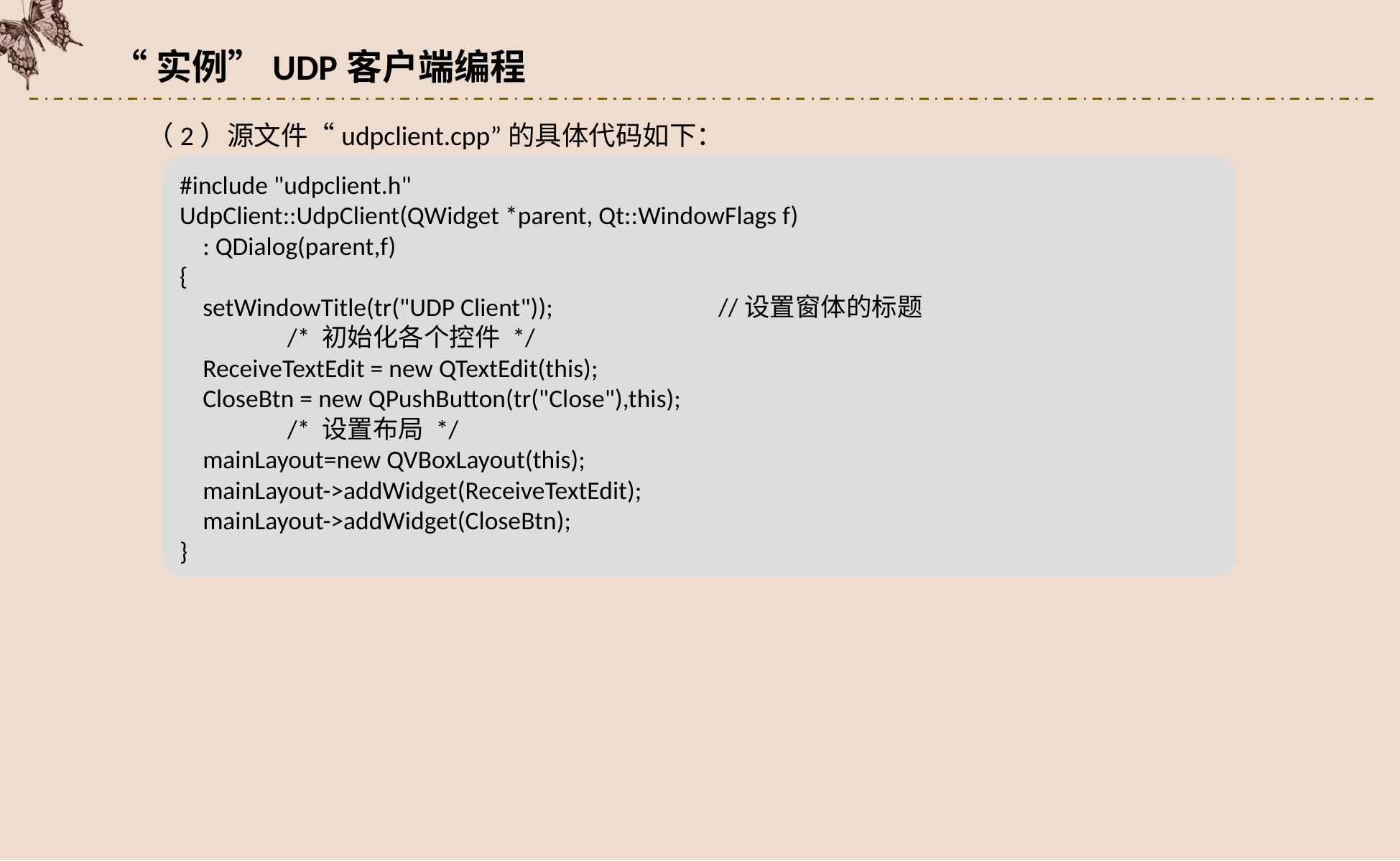

“实例”UDP客户端编程
（2）源文件“udpclient.cpp”的具体代码如下：
#include "udpclient.h"
UdpClient::UdpClient(QWidget *parent, Qt::WindowFlags f)
    : QDialog(parent,f)
{
    setWindowTitle(tr("UDP Client"));		//设置窗体的标题
	/* 初始化各个控件 */
    ReceiveTextEdit = new QTextEdit(this);
    CloseBtn = new QPushButton(tr("Close"),this);
	/* 设置布局 */
    mainLayout=new QVBoxLayout(this);
    mainLayout->addWidget(ReceiveTextEdit);
    mainLayout->addWidget(CloseBtn);
}